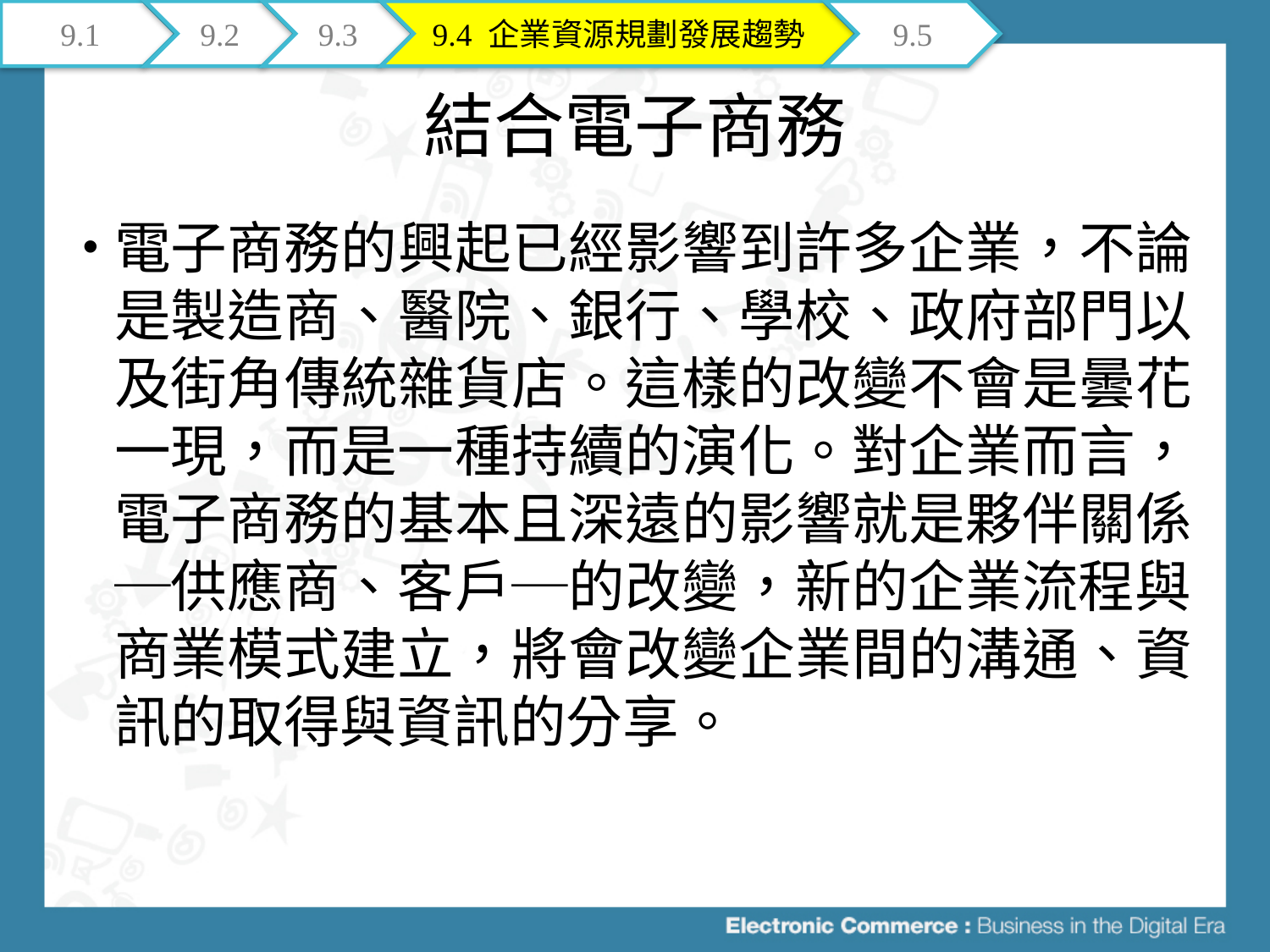

9.1
9.2
9.3
9.4 企業資源規劃發展趨勢
9.5
# 結合電子商務
電子商務的興起已經影響到許多企業，不論是製造商、醫院、銀行、學校、政府部門以及街角傳統雜貨店。這樣的改變不會是曇花一現，而是一種持續的演化。對企業而言，電子商務的基本且深遠的影響就是夥伴關係─供應商、客戶─的改變，新的企業流程與商業模式建立，將會改變企業間的溝通、資訊的取得與資訊的分享。